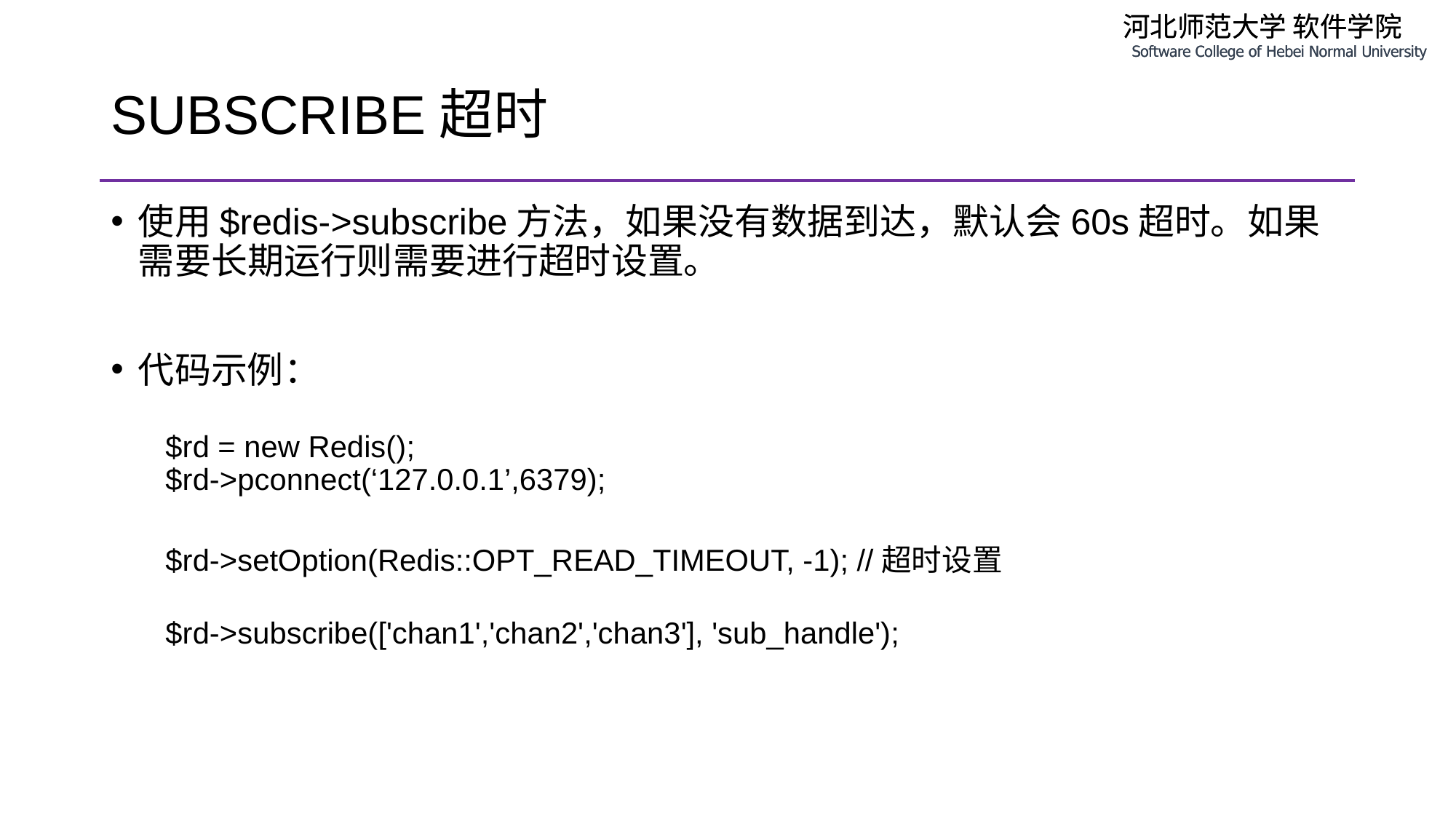

# SUBSCRIBE超时
使用$redis->subscribe方法，如果没有数据到达，默认会60s超时。如果需要长期运行则需要进行超时设置。

代码示例：
$rd = new Redis();
$rd->pconnect(‘127.0.0.1’,6379);

$rd->setOption(Redis::OPT_READ_TIMEOUT, -1); //超时设置
$rd->subscribe(['chan1','chan2','chan3'], 'sub_handle');